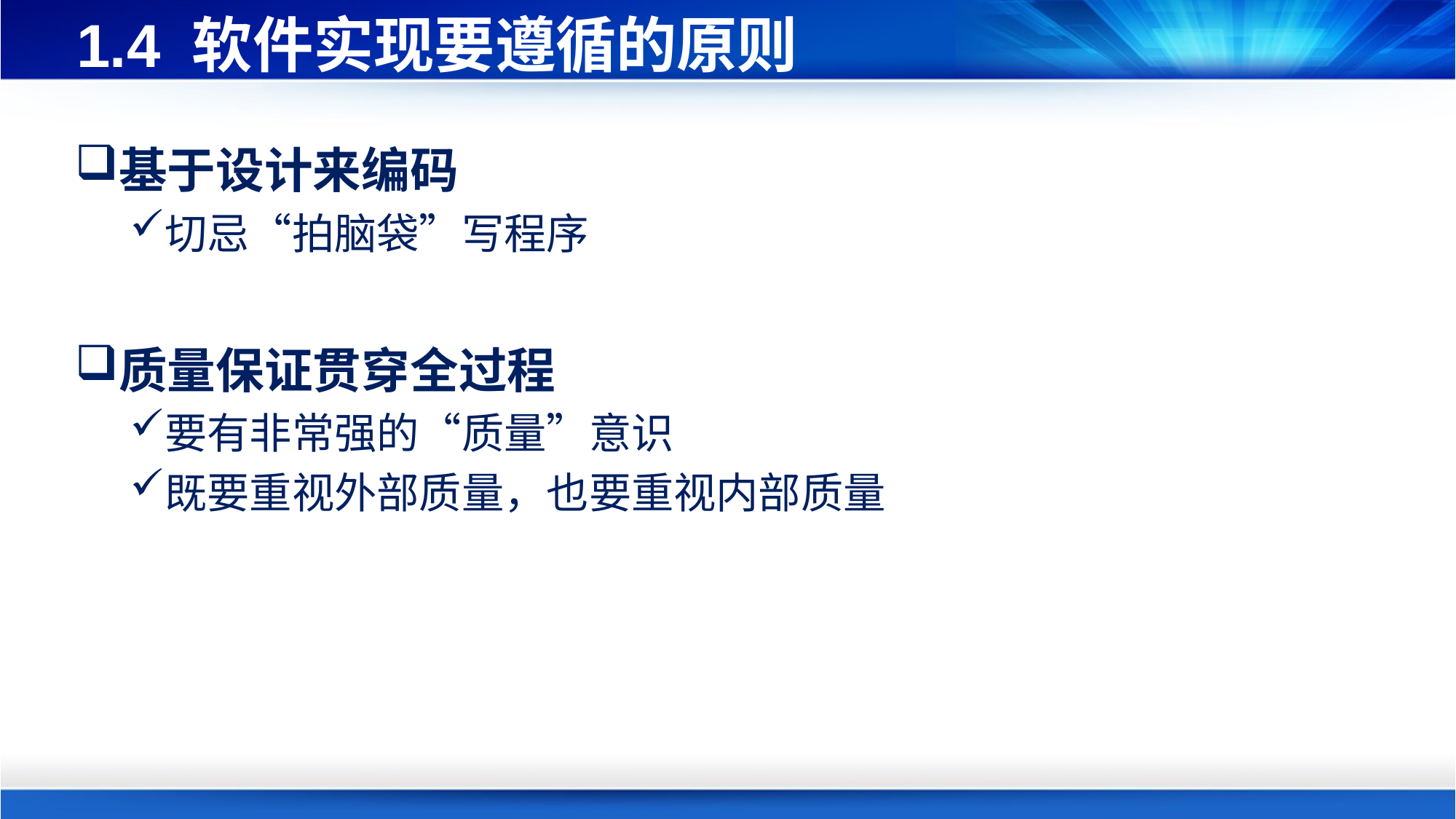

# 1.4 软件实现要遵循的原则
基于设计来编码
切忌“拍脑袋”写程序

质量保证贯穿全过程
要有非常强的“质量”意识
既要重视外部质量，也要重视内部质量